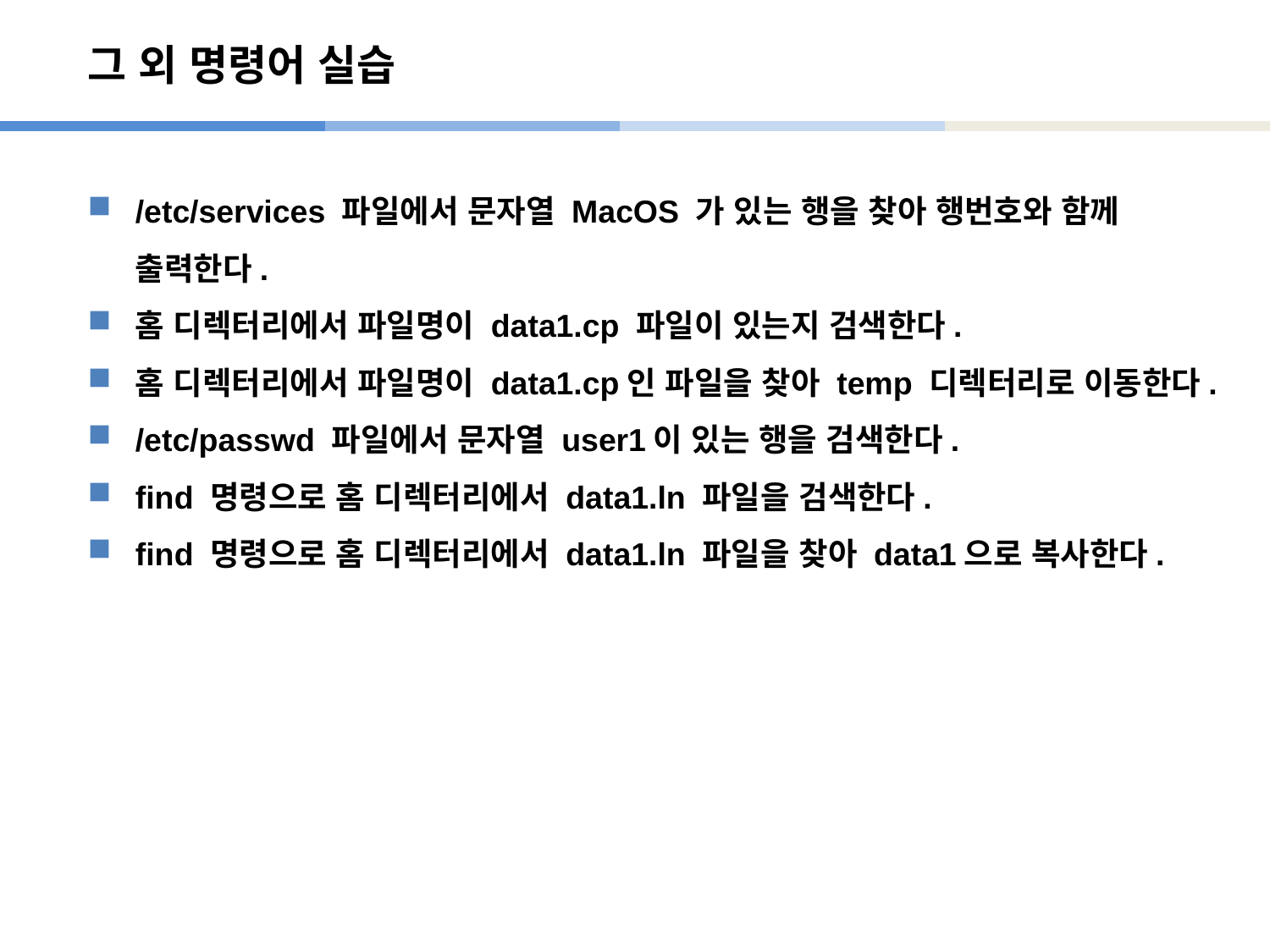

# 그 외 명령어 실습
/etc/services 파일에서 문자열 MacOS 가 있는 행을 찾아 행번호와 함께 출력한다.
홈 디렉터리에서 파일명이 data1.cp 파일이 있는지 검색한다.
홈 디렉터리에서 파일명이 data1.cp인 파일을 찾아 temp 디렉터리로 이동한다.
/etc/passwd 파일에서 문자열 user1이 있는 행을 검색한다.
find 명령으로 홈 디렉터리에서 data1.ln 파일을 검색한다.
find 명령으로 홈 디렉터리에서 data1.ln 파일을 찾아 data1으로 복사한다.